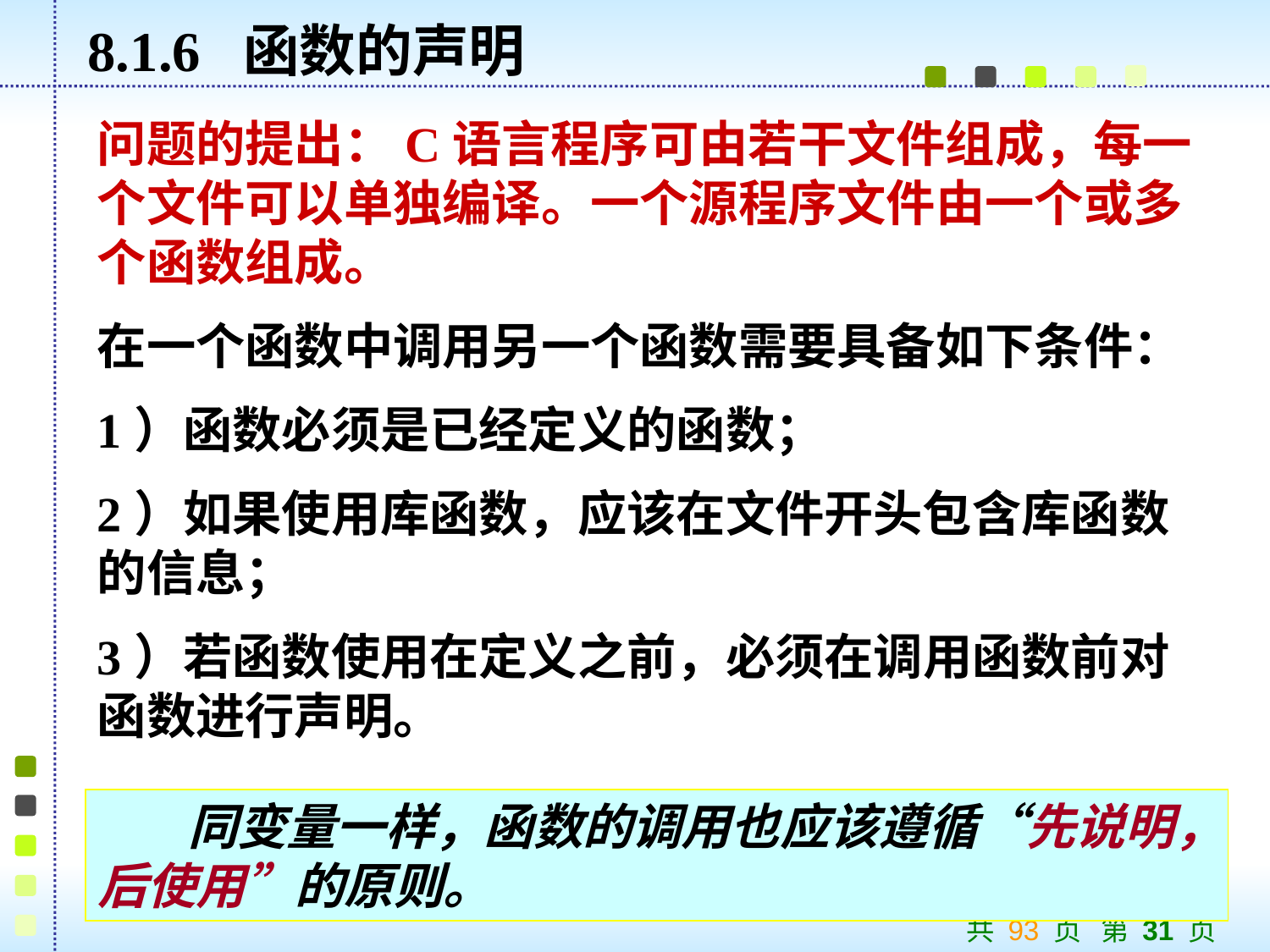

8.1.6  函数的声明
问题的提出：C语言程序可由若干文件组成，每一个文件可以单独编译。一个源程序文件由一个或多个函数组成。
在一个函数中调用另一个函数需要具备如下条件：
1）函数必须是已经定义的函数；
2）如果使用库函数，应该在文件开头包含库函数的信息；
3）若函数使用在定义之前，必须在调用函数前对函数进行声明。
       同变量一样，函数的调用也应该遵循“先说明，后使用”的原则。
共 93 页   第 31 页